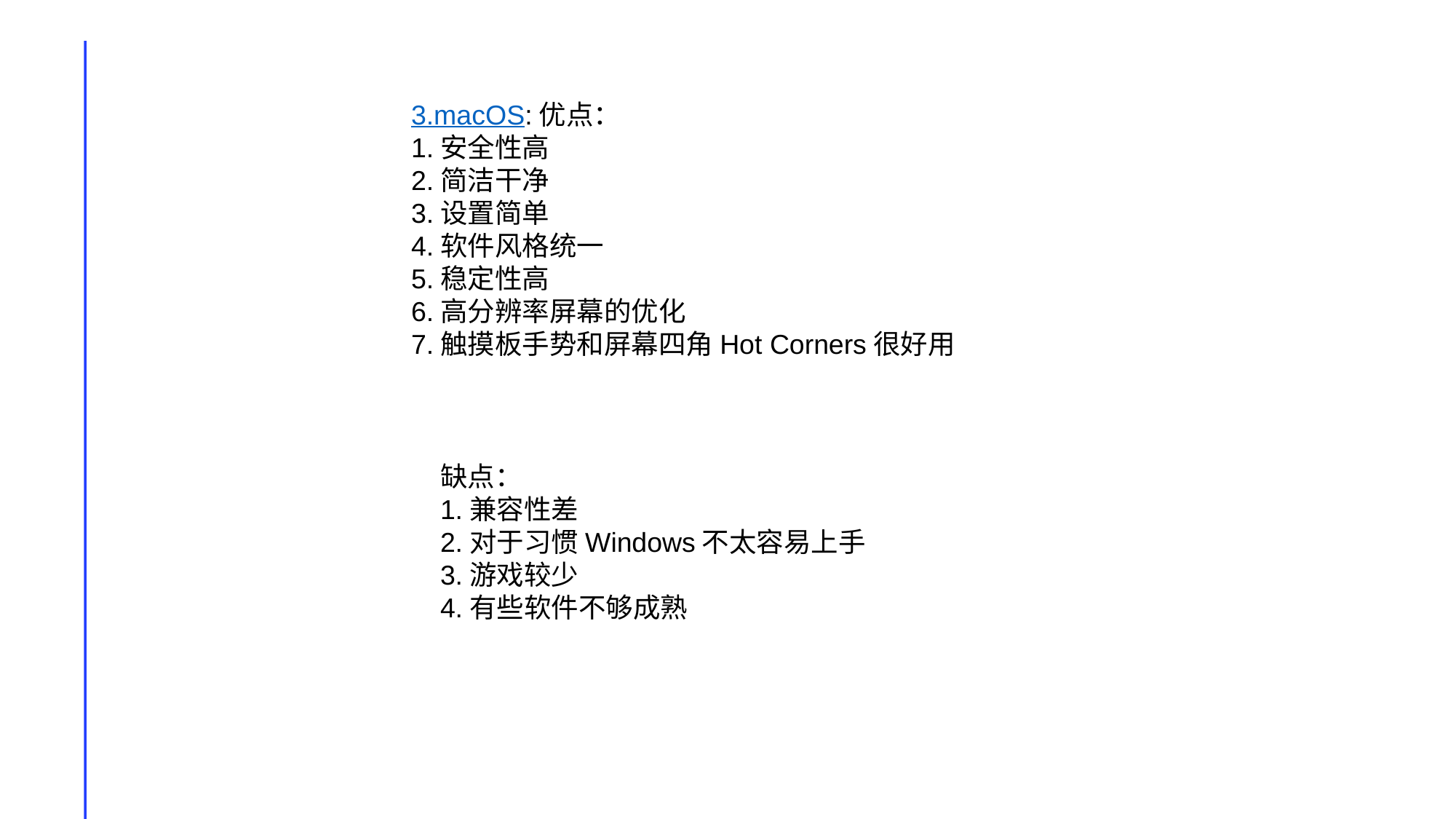

3.macOS:优点：
1.安全性高
2.简洁干净
3.设置简单
4.软件风格统一
5.稳定性高
6.高分辨率屏幕的优化
7.触摸板手势和屏幕四角Hot Corners很好用

缺点：
1.兼容性差
2.对于习惯Windows不太容易上手
3.游戏较少
4.有些软件不够成熟